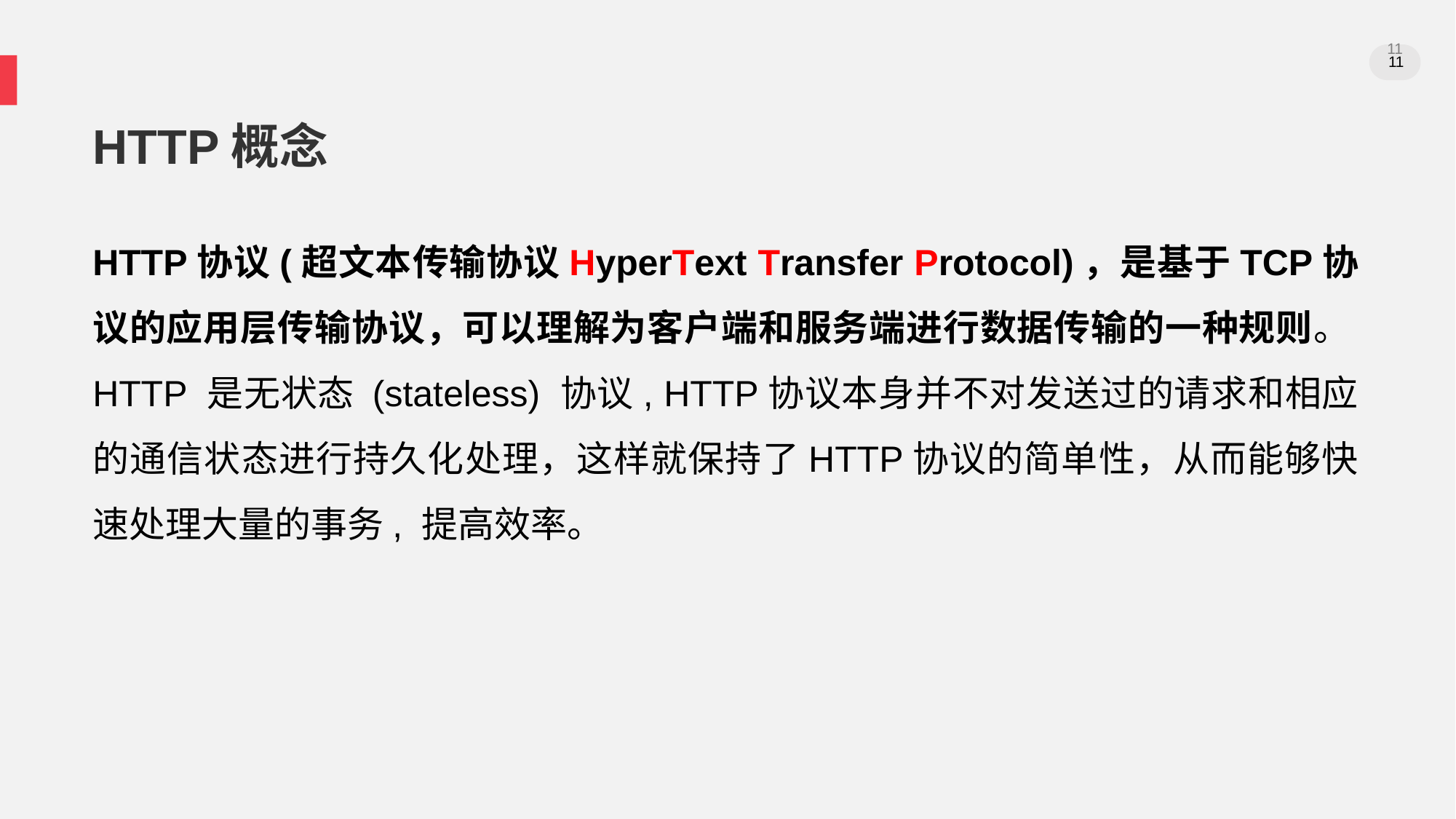

。

11
11

HTTP概念

HTTP协议(超文本传输协议HyperText Transfer Protocol)，是基于TCP协议的应用层传输协议，可以理解为客户端和服务端进行数据传输的一种规则。HTTP 是无状态 (stateless) 协议, HTTP协议本身并不对发送过的请求和相应的通信状态进行持久化处理，这样就保持了HTTP协议的简单性，从而能够快速处理大量的事务, 提高效率。